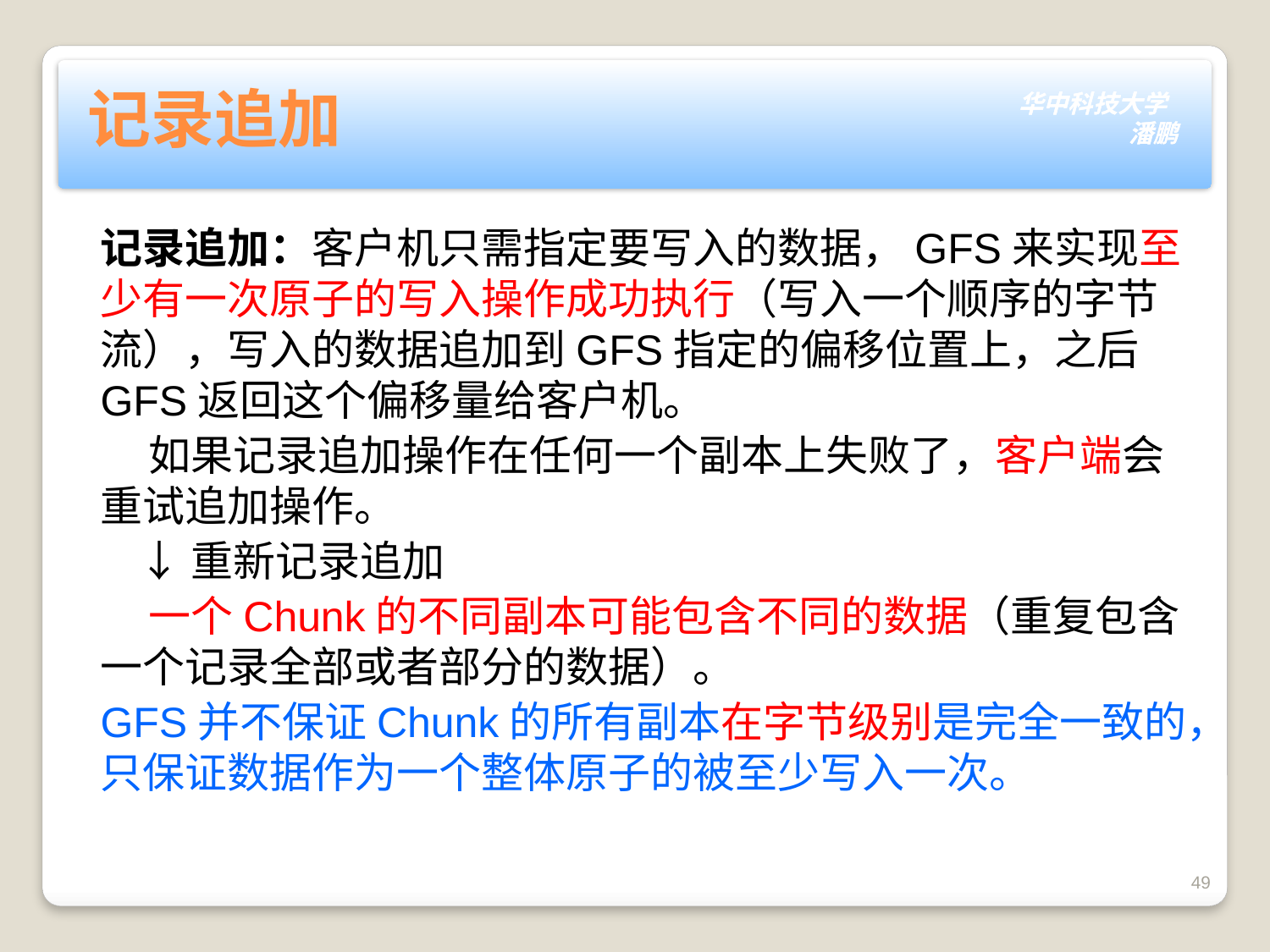

# 记录追加
记录追加：客户机只需指定要写入的数据，GFS来实现至少有一次原子的写入操作成功执行（写入一个顺序的字节流），写入的数据追加到GFS指定的偏移位置上，之后GFS返回这个偏移量给客户机。
    如果记录追加操作在任何一个副本上失败了，客户端会重试追加操作。
    ↓重新记录追加
    一个Chunk的不同副本可能包含不同的数据（重复包含一个记录全部或者部分的数据）。
GFS并不保证Chunk的所有副本在字节级别是完全一致的，只保证数据作为一个整体原子的被至少写入一次。
49